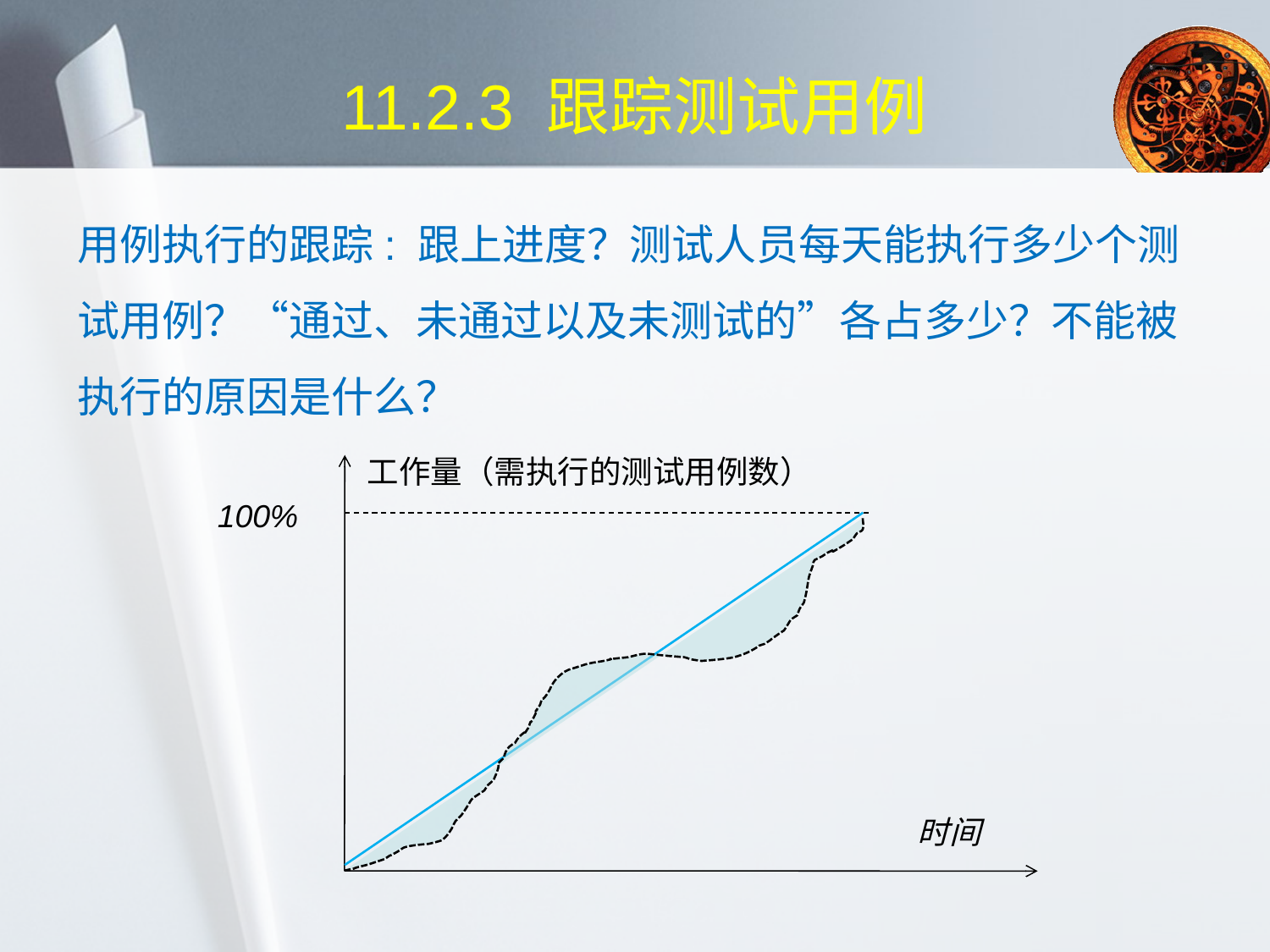

# 11.2.3 跟踪测试用例
用例执行的跟踪: 跟上进度？测试人员每天能执行多少个测试用例？“通过、未通过以及未测试的”各占多少？不能被执行的原因是什么？
工作量（需执行的测试用例数）
100%

时间